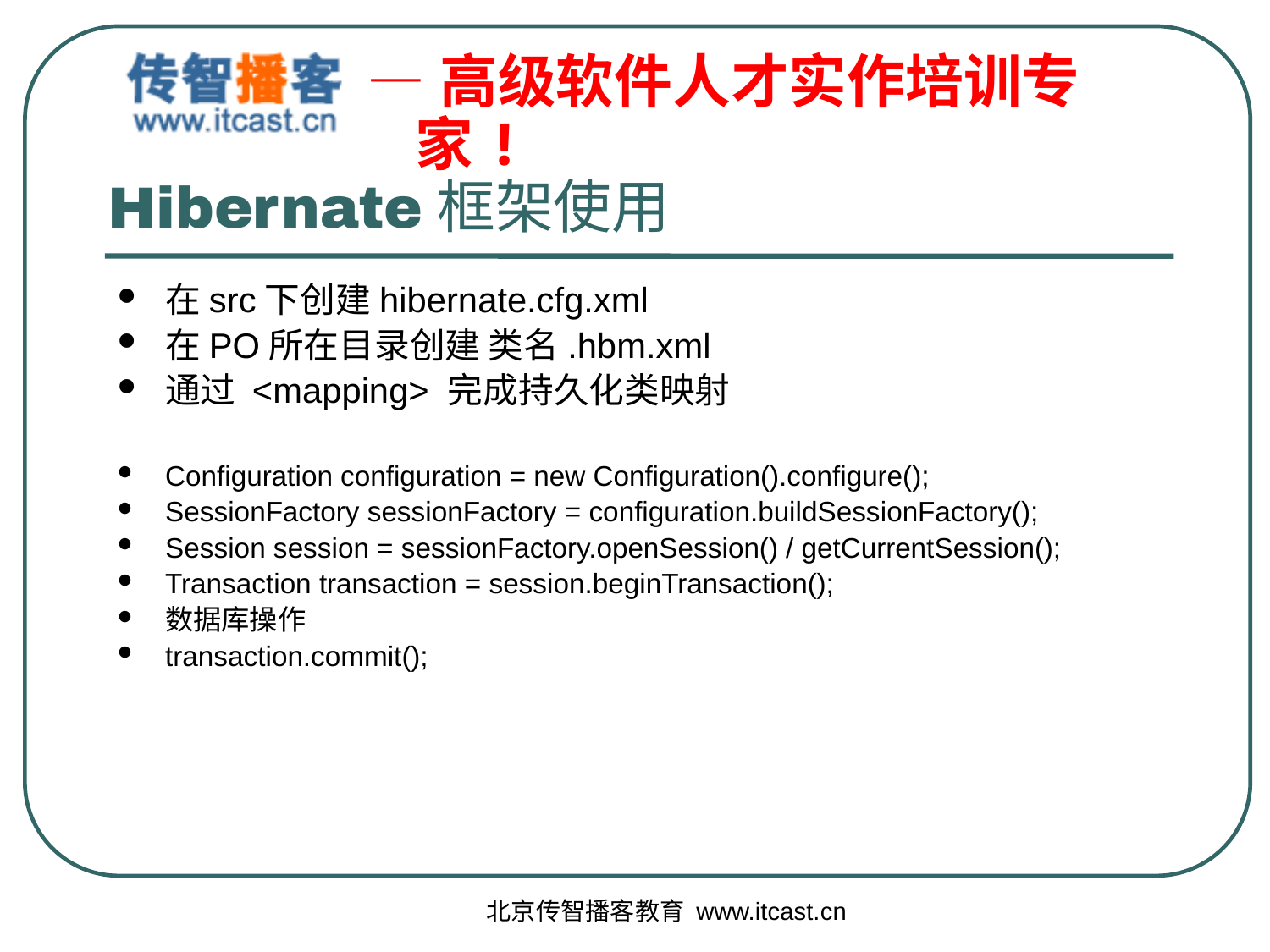

# Hibernate框架使用
在src下创建hibernate.cfg.xml
在PO所在目录创建 类名.hbm.xml
通过 <mapping> 完成持久化类映射

Configuration configuration = new Configuration().configure();
SessionFactory sessionFactory = configuration.buildSessionFactory();
Session session = sessionFactory.openSession() / getCurrentSession();
Transaction transaction = session.beginTransaction();
数据库操作
transaction.commit();
北京传智播客教育 www.itcast.cn